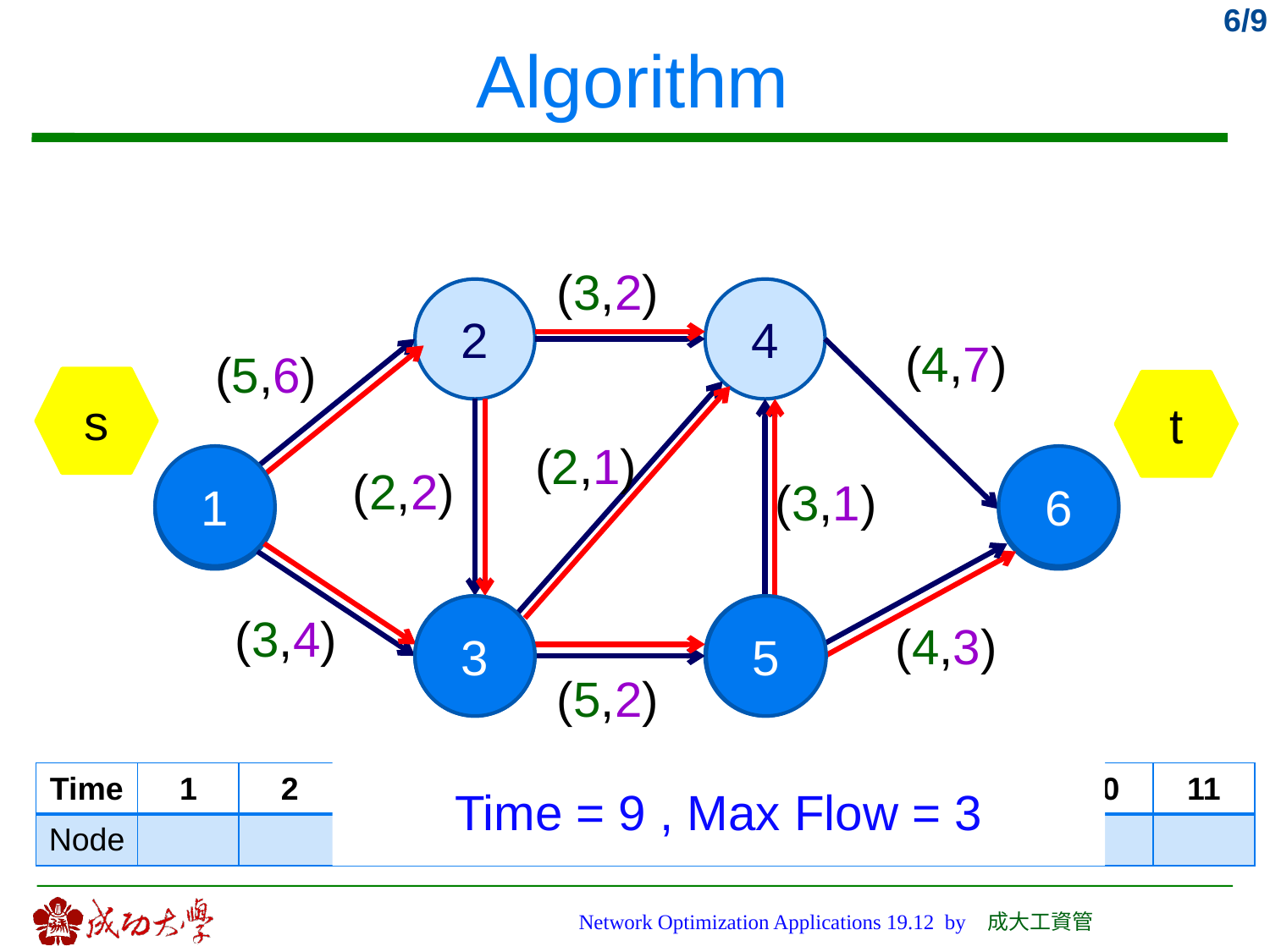

# Algorithm
(3,2)
2
4
(4,7)
(5,6)
s
t
(2,1)
1
6
1
(2,2)
6
(3,1)
(3,4)
3
3
5
5
(4,3)
(5,2)
Time = 9 , Max Flow = 3
| Time | 1 | 2 | 3 | 4 | 5 | 6 | 7 | 8 | 9 | 10 | 11 |
| --- | --- | --- | --- | --- | --- | --- | --- | --- | --- | --- | --- |
| Node |  |  |  | 3 | 4 | 2,5 |  |  | 6 |  |  |
Network Optimization Applications 19.12  by   成大工資管